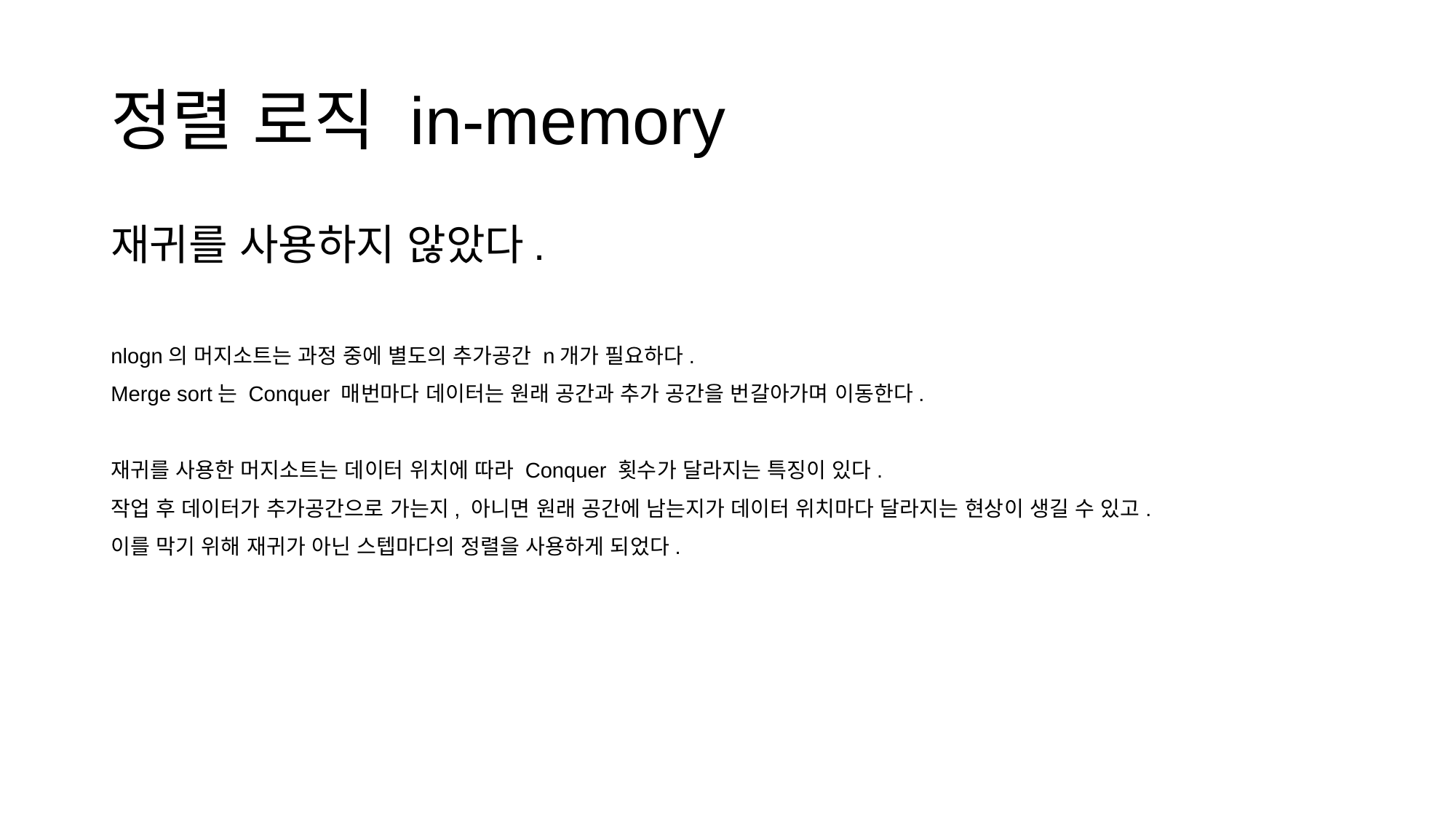

# 정렬 로직 in-memory
재귀를 사용하지 않았다.

nlogn의 머지소트는 과정 중에 별도의 추가공간 n개가 필요하다.
Merge sort는 Conquer 매번마다 데이터는 원래 공간과 추가 공간을 번갈아가며 이동한다.

재귀를 사용한 머지소트는 데이터 위치에 따라 Conquer 횟수가 달라지는 특징이 있다.
작업 후 데이터가 추가공간으로 가는지, 아니면 원래 공간에 남는지가 데이터 위치마다 달라지는 현상이 생길 수 있고.
이를 막기 위해 재귀가 아닌 스텝마다의 정렬을 사용하게 되었다.